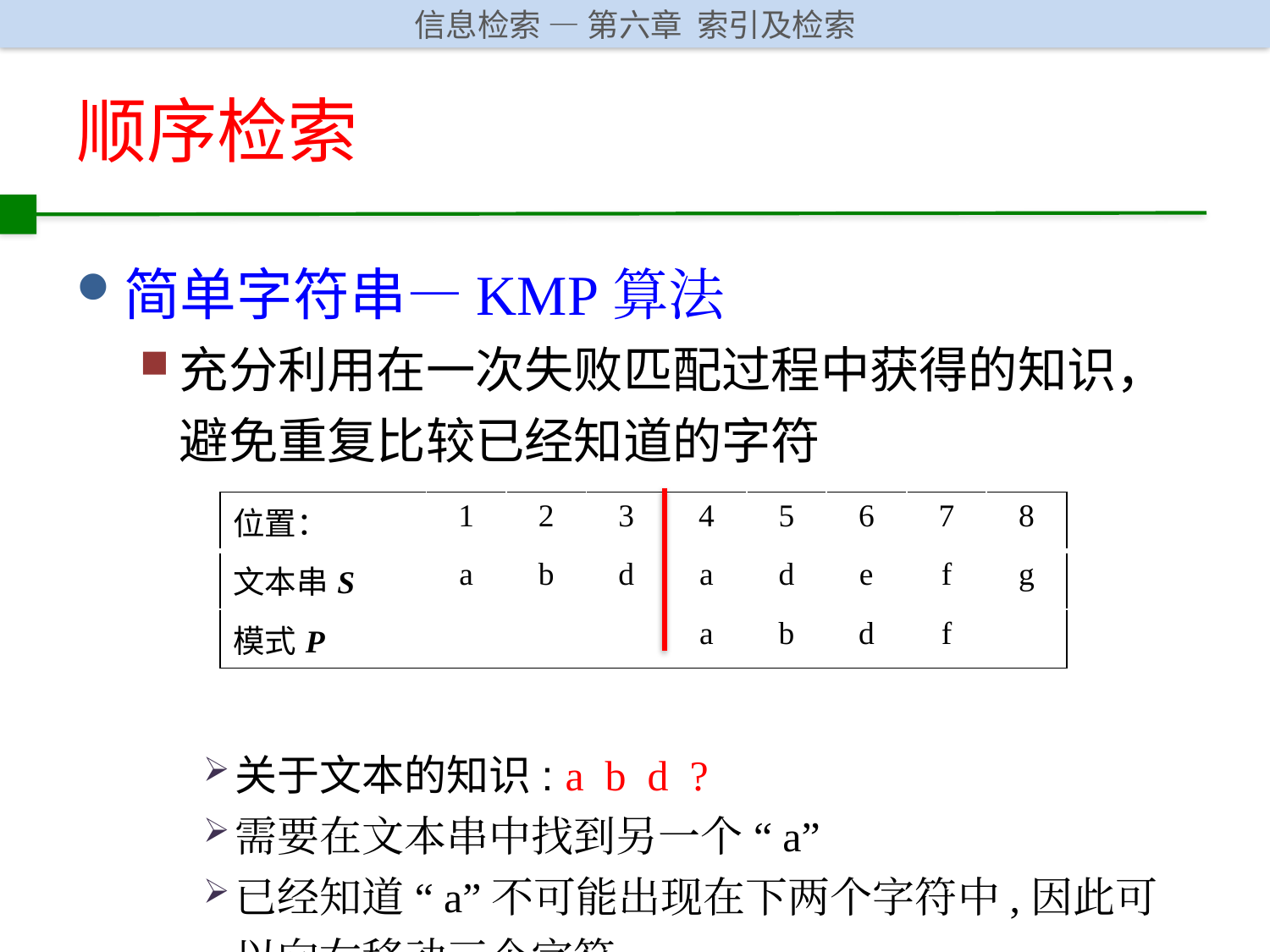

# 顺序检索
简单字符串—KMP算法
充分利用在一次失败匹配过程中获得的知识，避免重复比较已经知道的字符

关于文本的知识: a  b  d  ?
需要在文本串中找到另一个 “a”
已经知道 “a”不可能出现在下两个字符中,因此可以向右移动三个字符

| 位置： | 1 | 2 | 3 | 4 | 5 | 6 | 7 | 8 |
| --- | --- | --- | --- | --- | --- | --- | --- | --- |
| 文本串S | a | b | d | a | d | e | f | g |
| 模式P |  |  |  | a | b | d | f |  |